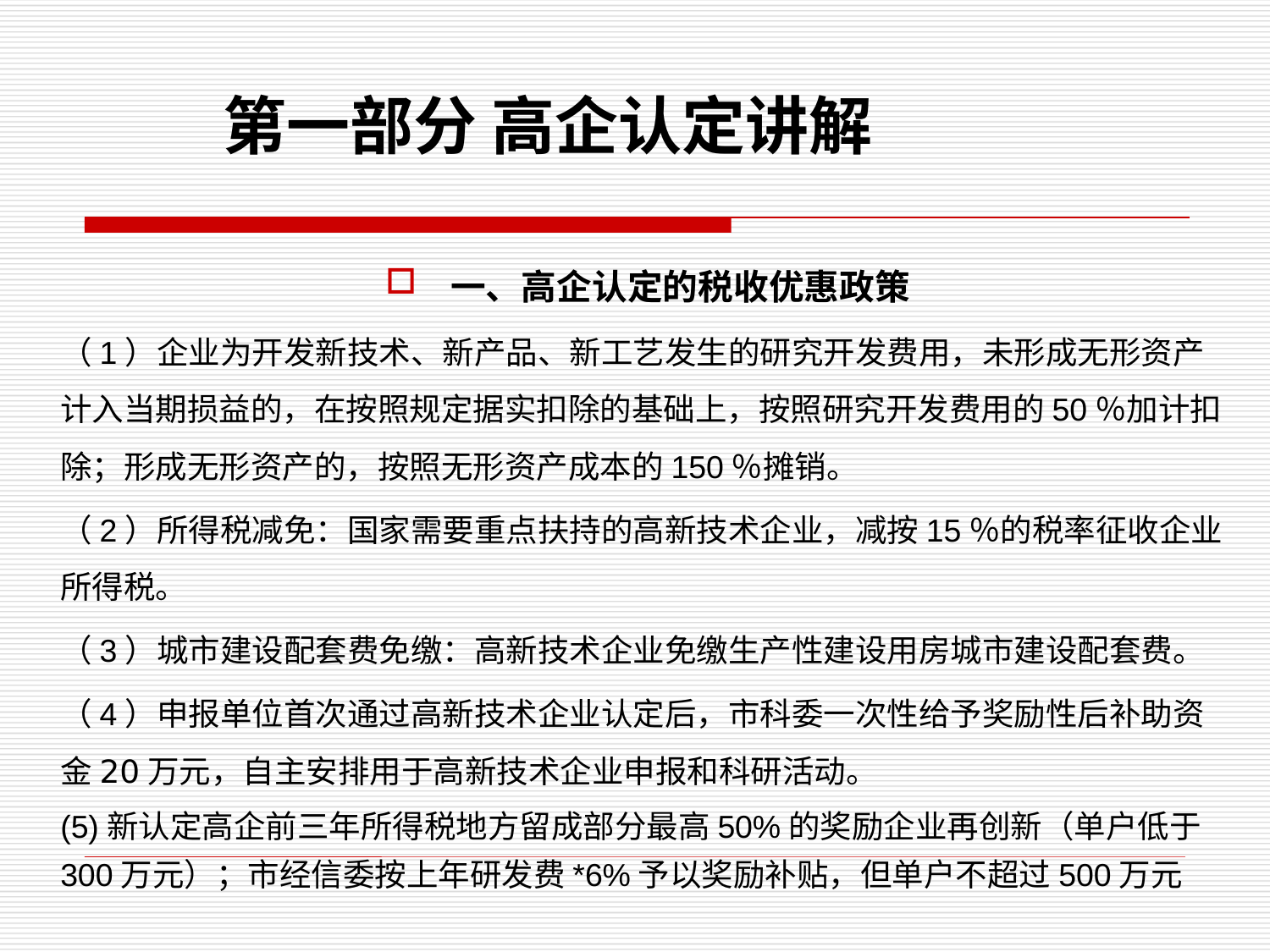

# 第一部分 高企认定讲解
一、高企认定的税收优惠政策
（1）企业为开发新技术、新产品、新工艺发生的研究开发费用，未形成无形资产计入当期损益的，在按照规定据实扣除的基础上，按照研究开发费用的50％加计扣除；形成无形资产的，按照无形资产成本的150％摊销。
（2）所得税减免：国家需要重点扶持的高新技术企业，减按15％的税率征收企业所得税。
（3）城市建设配套费免缴：高新技术企业免缴生产性建设用房城市建设配套费。
（4）申报单位首次通过高新技术企业认定后，市科委一次性给予奖励性后补助资金20万元，自主安排用于高新技术企业申报和科研活动。
(5)新认定高企前三年所得税地方留成部分最高50%的奖励企业再创新（单户低于300万元）；市经信委按上年研发费*6%予以奖励补贴，但单户不超过500万元